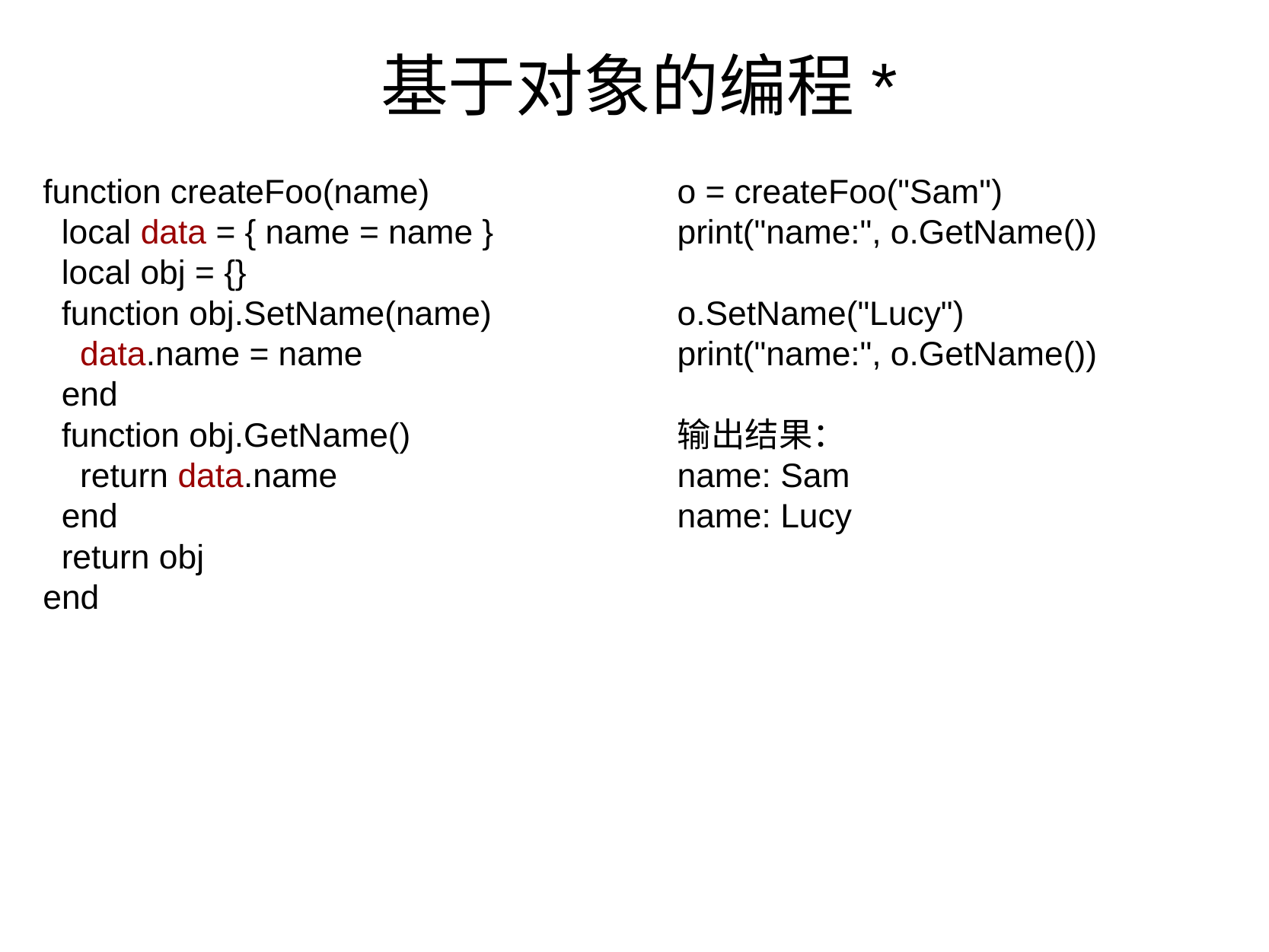

# 基于对象的编程*
function createFoo(name)
  local data = { name = name }
  local obj = {}
  function obj.SetName(name)
    data.name = name
  end
  function obj.GetName()
    return data.name
  end
  return obj
end
o = createFoo("Sam")
print("name:", o.GetName())
o.SetName("Lucy")
print("name:", o.GetName())

输出结果：
name: Sam
name: Lucy